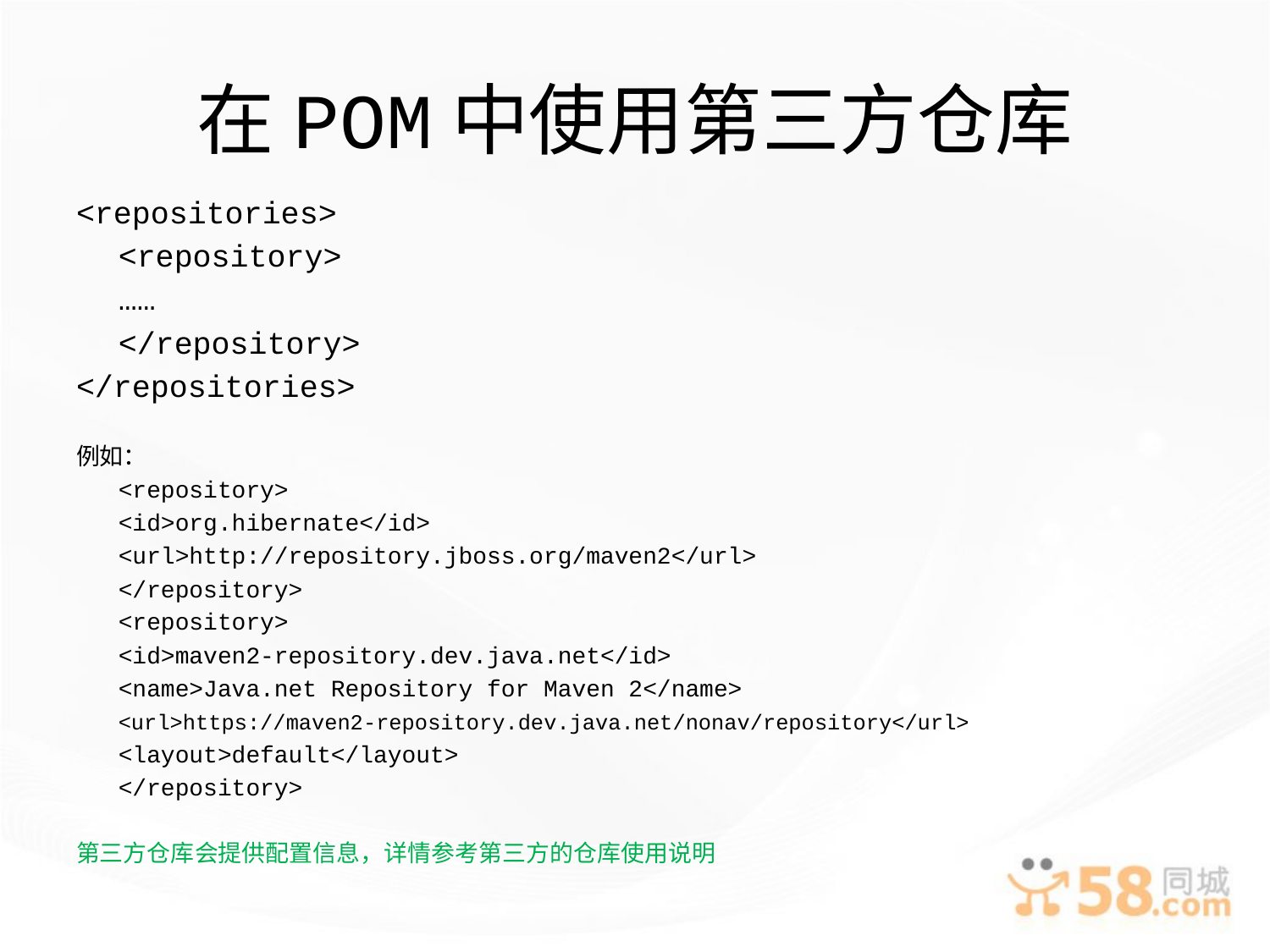

# 在POM中使用第三方仓库
<repositories>
	<repository>
		……
	</repository>
</repositories>

例如：
	<repository>
		<id>org.hibernate</id>
		<url>http://repository.jboss.org/maven2</url>
	</repository>
	<repository>
		<id>maven2-repository.dev.java.net</id>
		<name>Java.net Repository for Maven 2</name>
		<url>https://maven2-repository.dev.java.net/nonav/repository</url>
		<layout>default</layout>
	</repository>

第三方仓库会提供配置信息，详情参考第三方的仓库使用说明